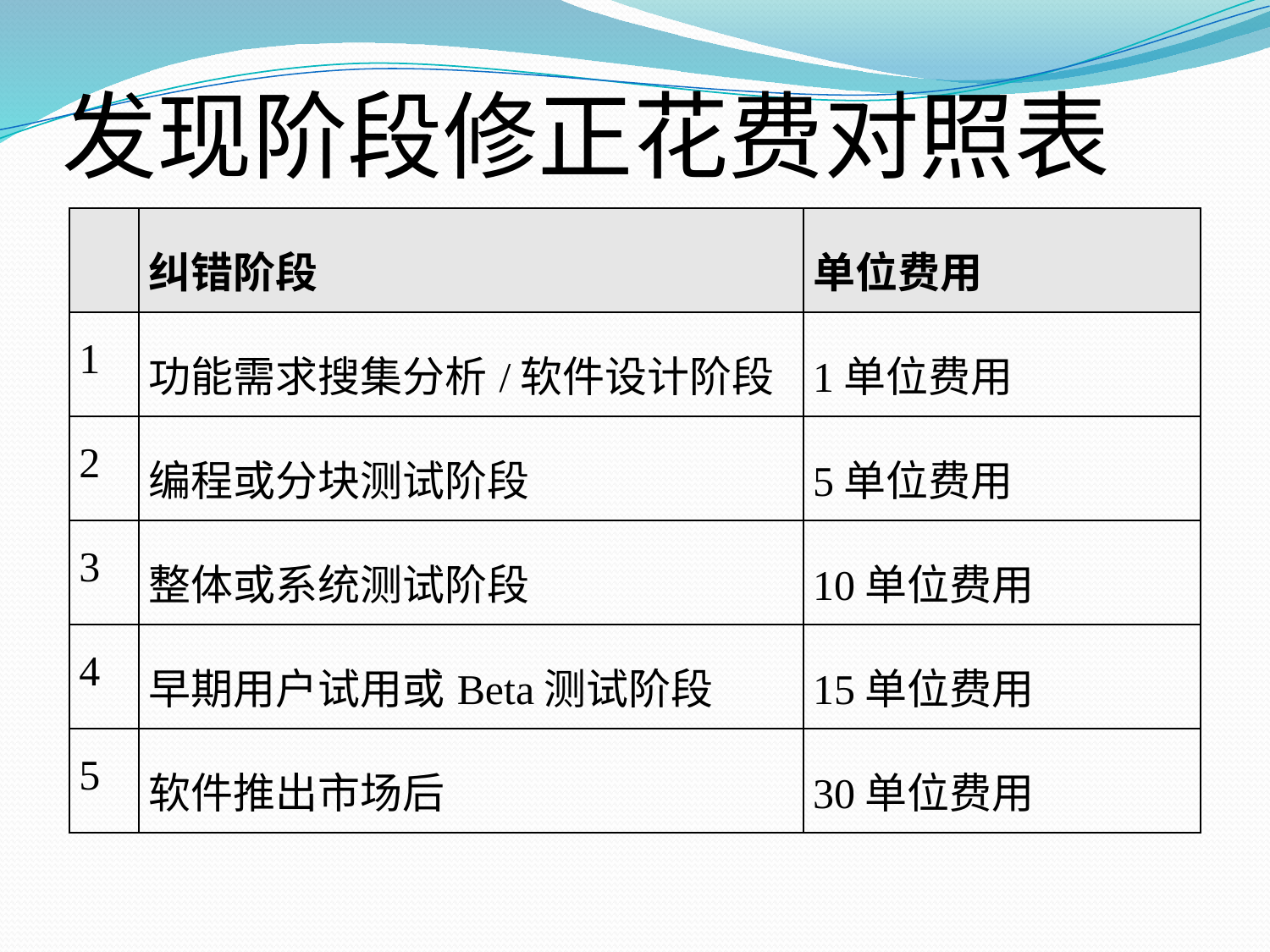

发现阶段修正花费对照表
|  | 纠错阶段 | 单位费用 |
| --- | --- | --- |
| 1 | 功能需求搜集分析/软件设计阶段 | 1单位费用 |
| 2 | 编程或分块测试阶段 | 5单位费用 |
| 3 | 整体或系统测试阶段 | 10单位费用 |
| 4 | 早期用户试用或Beta测试阶段 | 15单位费用 |
| 5 | 软件推出市场后 | 30单位费用 |